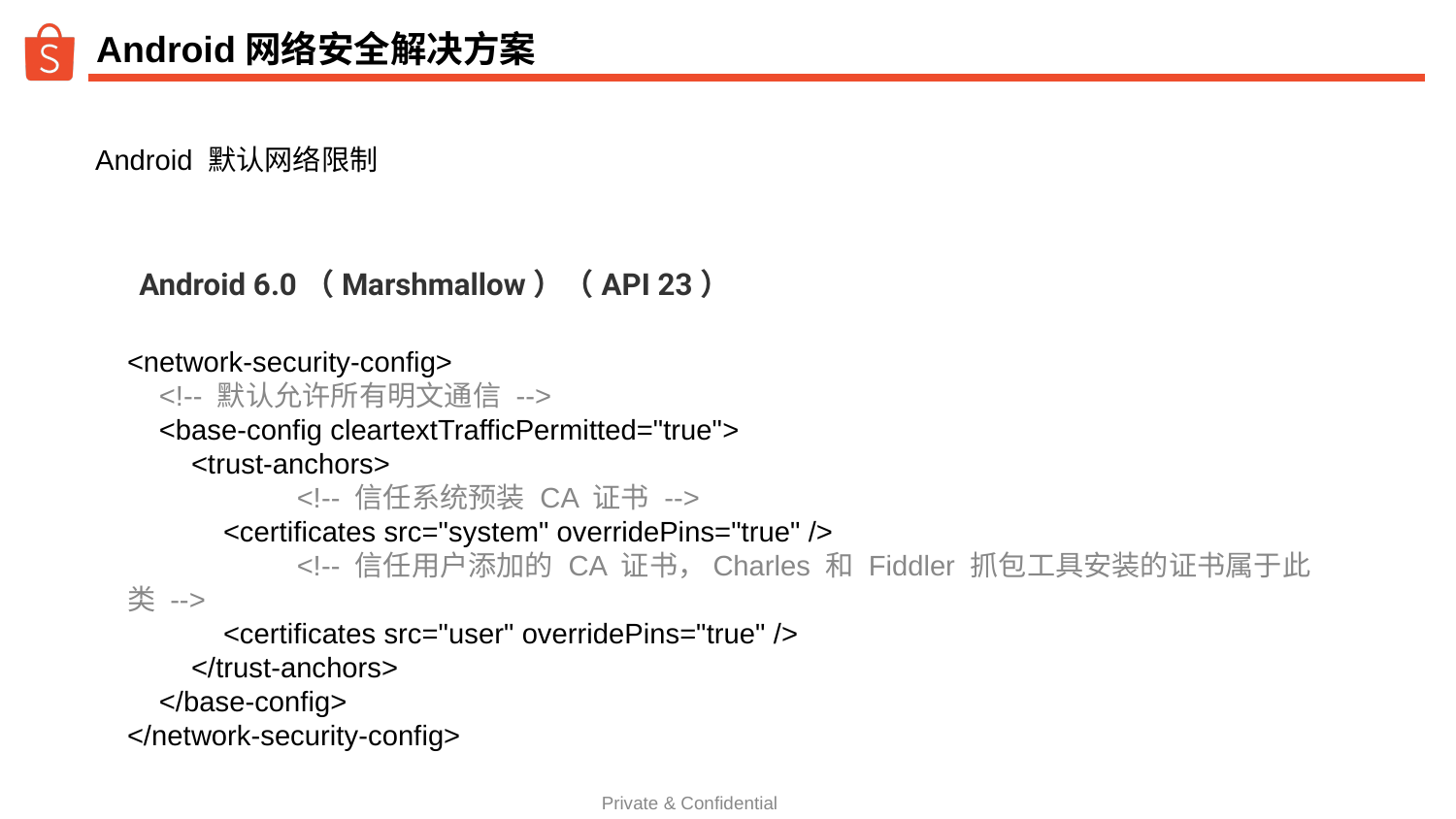

# Android网络安全解决方案
Android 默认网络限制
Android 6.0（Marshmallow）（API 23）
​​<network-security-config>
    <!-- 默认允许所有明文通信 -->
    <base-config cleartextTrafficPermitted="true">
        <trust-anchors>
	   <!-- 信任系统预装 CA 证书 -->
            <certificates src="system" overridePins="true" />
	   <!-- 信任用户添加的 CA 证书，Charles 和 Fiddler 抓包工具安装的证书属于此类 -->
            <certificates src="user" overridePins="true" />
        </trust-anchors>
    </base-config>
</network-security-config>
Private & Confidential